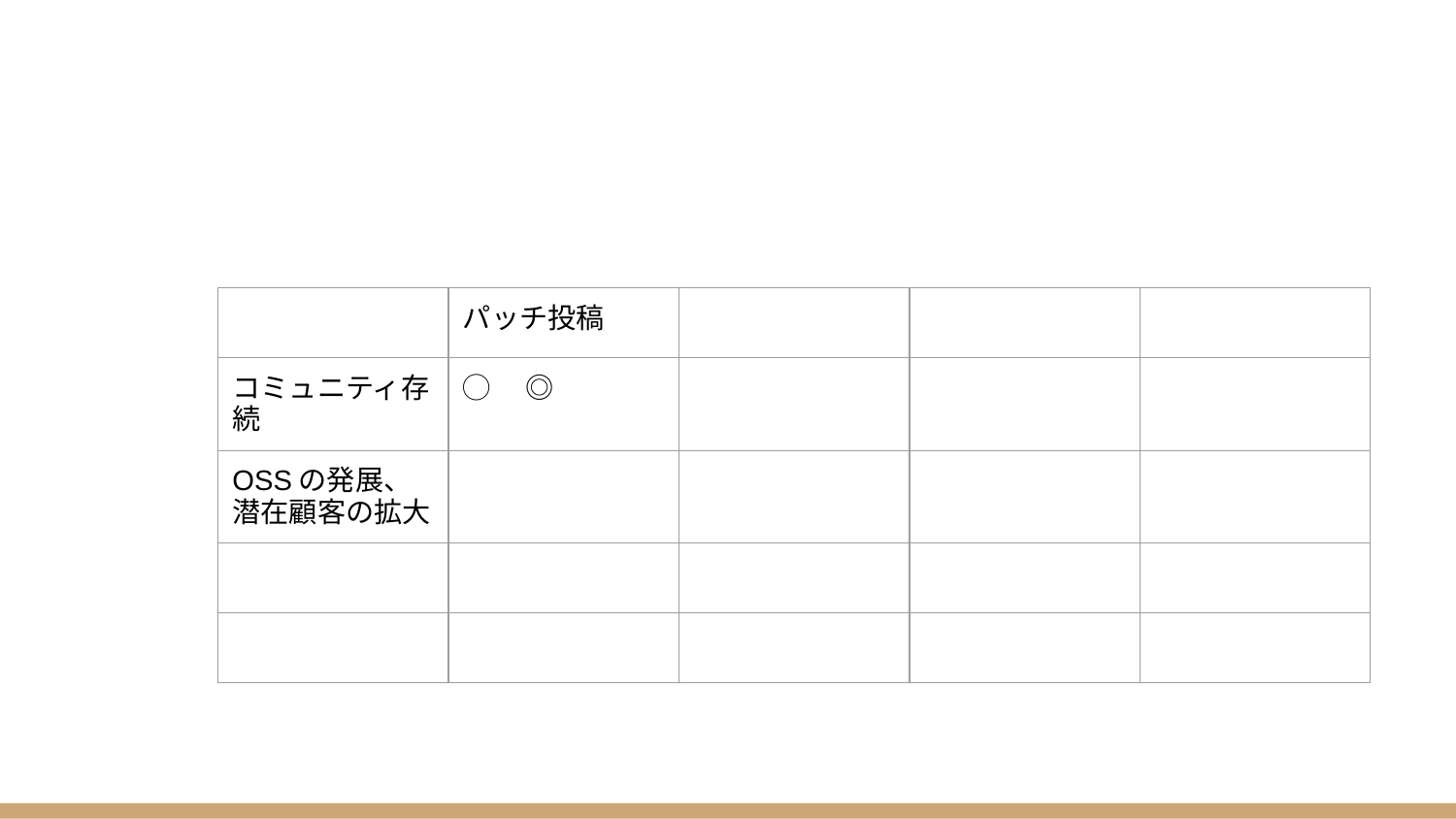

#
プラットフォームとしてOSSに
乗っかっている場合と、
OSSの特定の機能を使って
サービスを提供する場合の違い
でしょうか？？

|  | パッチ投稿 |  |  |  |
| --- | --- | --- | --- | --- |
| コミュニティ存続 | ◯　◎ |  |  |  |
| OSSの発展、潜在顧客の拡大 |  |  |  |  |
|  |  |  |  |  |
|  |  |  |  |  |